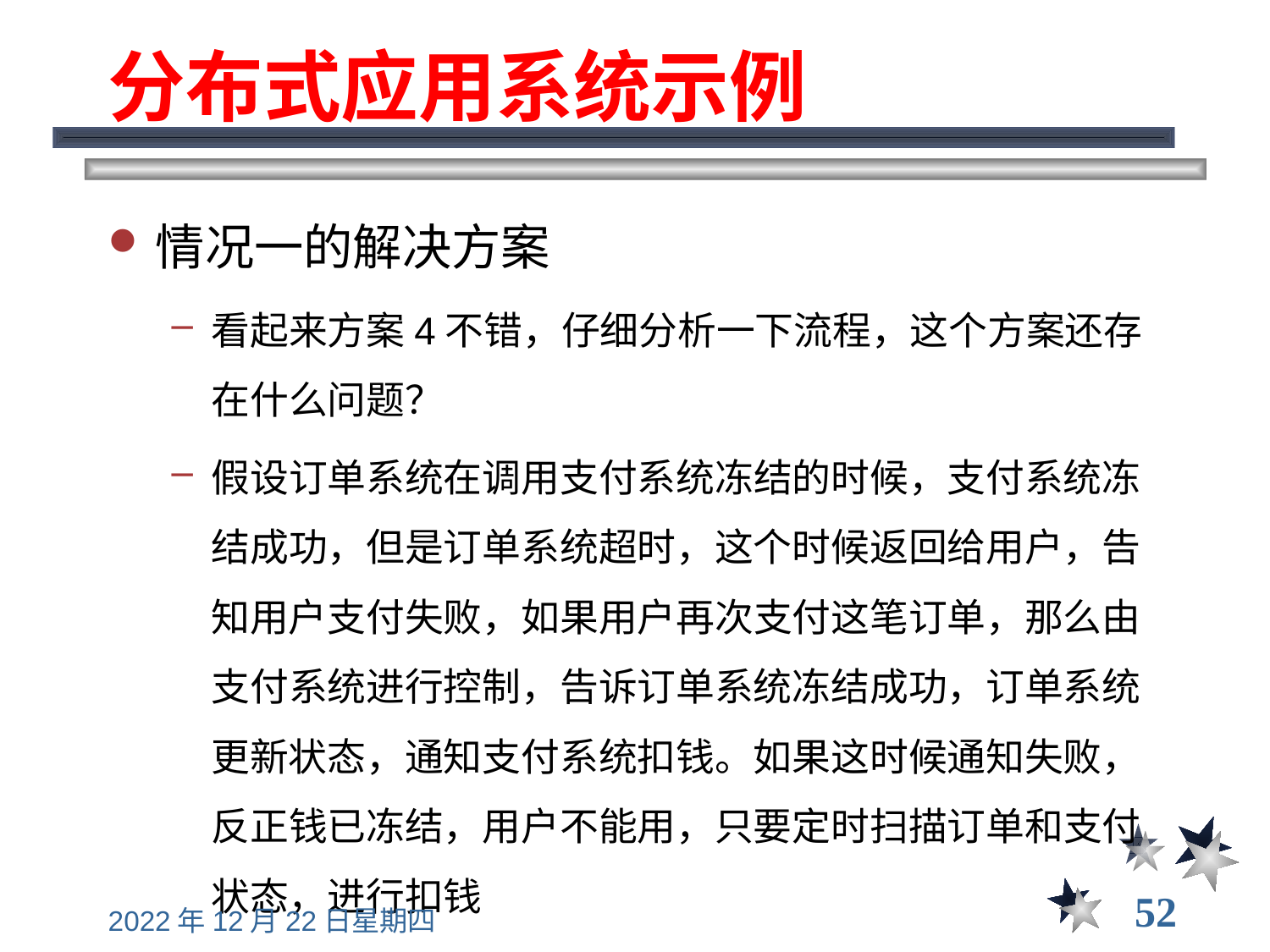

# 分布式应用系统示例
情况一的解决方案
看起来方案4不错，仔细分析一下流程，这个方案还存在什么问题？
假设订单系统在调用支付系统冻结的时候，支付系统冻结成功，但是订单系统超时，这个时候返回给用户，告知用户支付失败，如果用户再次支付这笔订单，那么由支付系统进行控制，告诉订单系统冻结成功，订单系统更新状态，通知支付系统扣钱。如果这时候通知失败，反正钱已冻结，用户不能用，只要定时扫描订单和支付状态，进行扣钱
52
2022年12月22日星期四
大数据管理----前言